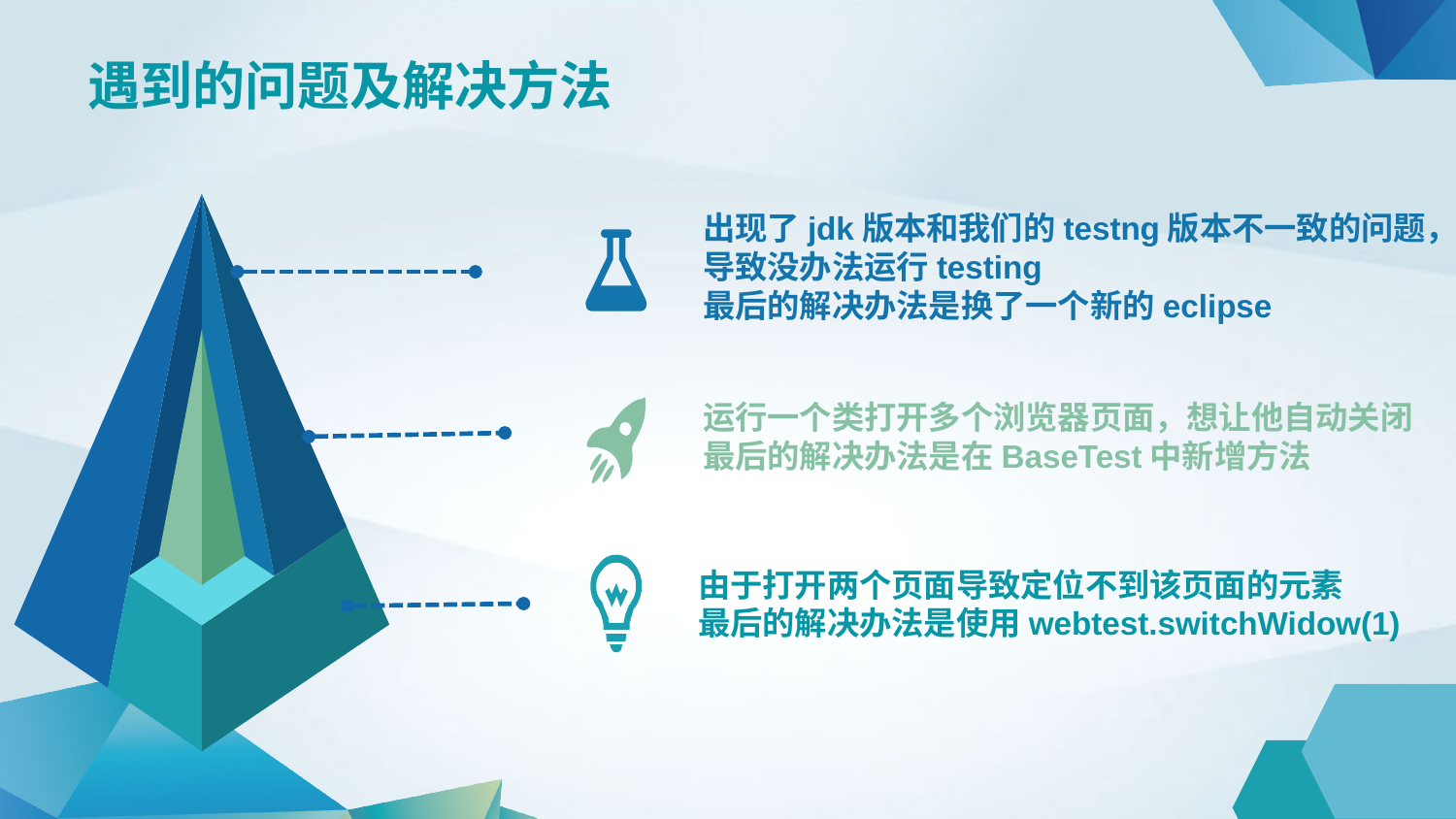

遇到的问题及解决方法

出现了jdk版本和我们的testng版本不一致的问题，
导致没办法运行testing
最后的解决办法是换了一个新的eclipse

运行一个类打开多个浏览器页面，想让他自动关闭
最后的解决办法是在BaseTest中新增方法

由于打开两个页面导致定位不到该页面的元素
最后的解决办法是使用webtest.switchWidow(1)